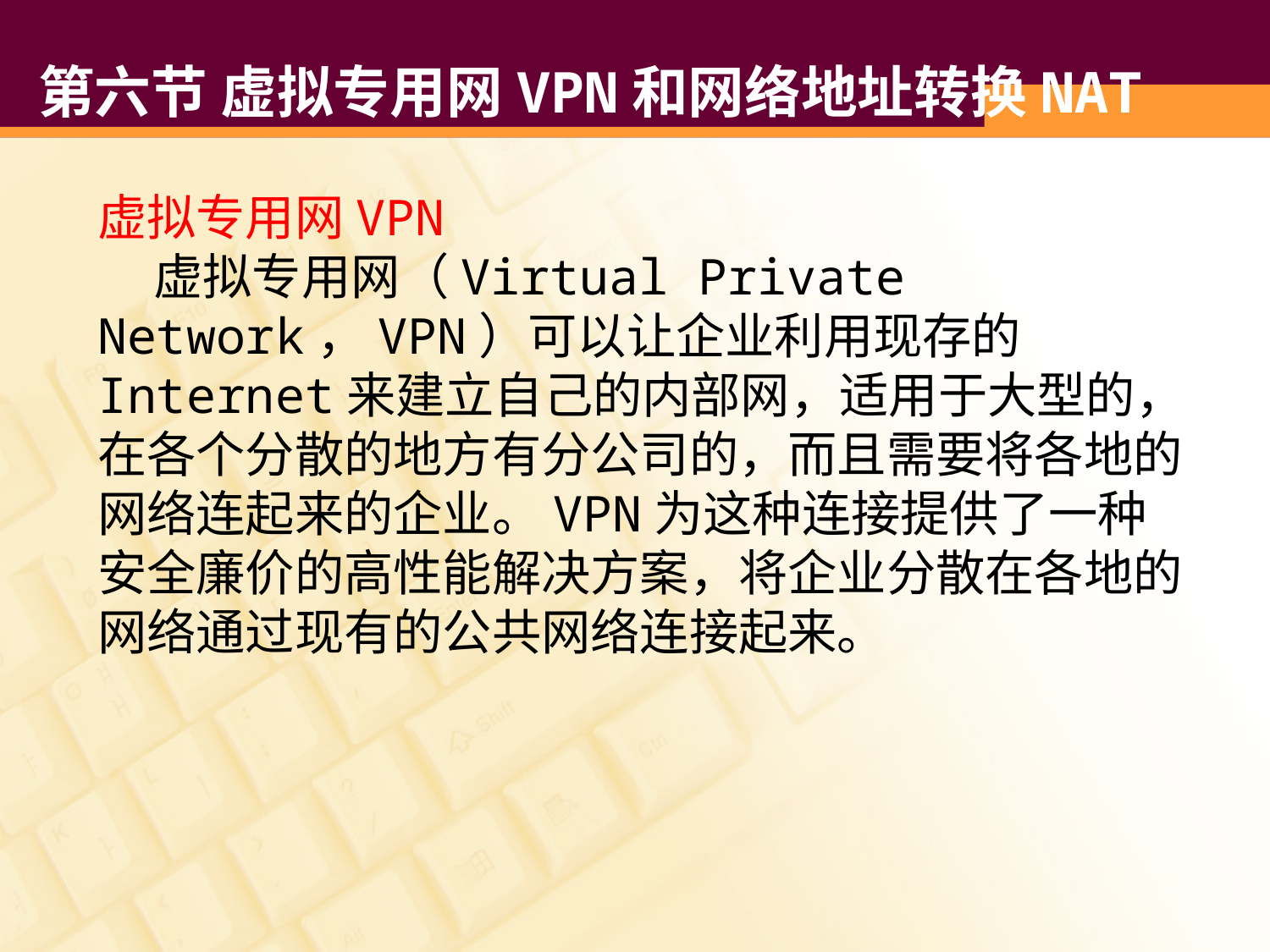

# 第六节 虚拟专用网VPN和网络地址转换NAT
虚拟专用网VPN
    虚拟专用网（Virtual Private Network，VPN）可以让企业利用现存的Internet来建立自己的内部网，适用于大型的，在各个分散的地方有分公司的，而且需要将各地的网络连起来的企业。VPN为这种连接提供了一种安全廉价的高性能解决方案，将企业分散在各地的网络通过现有的公共网络连接起来。